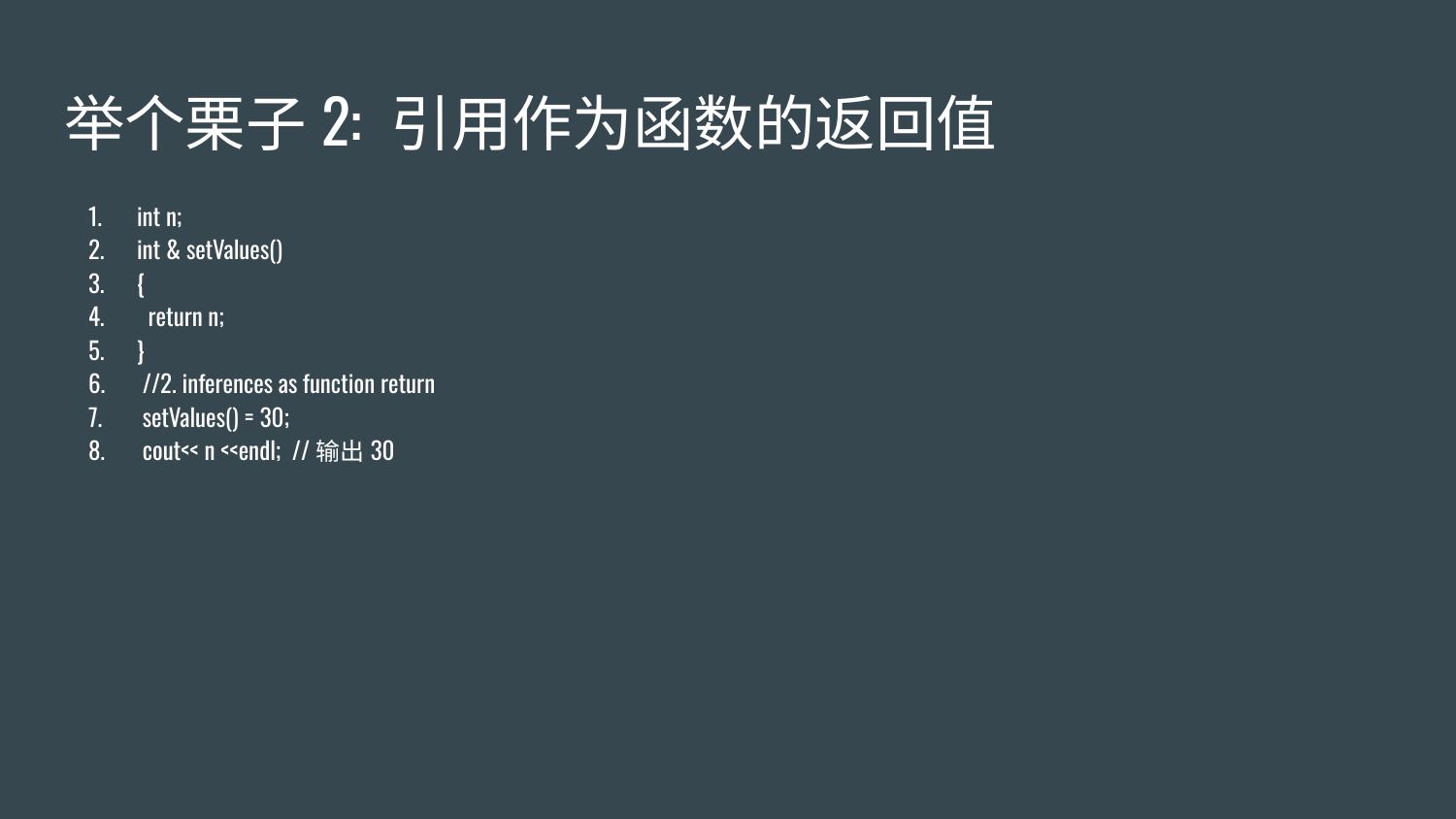

# 举个栗子2: 引用作为函数的返回值
int n;
int & setValues()
{
  return n;
}
 //2. inferences as function return
 setValues() = 30;
 cout<< n <<endl;  //输出30